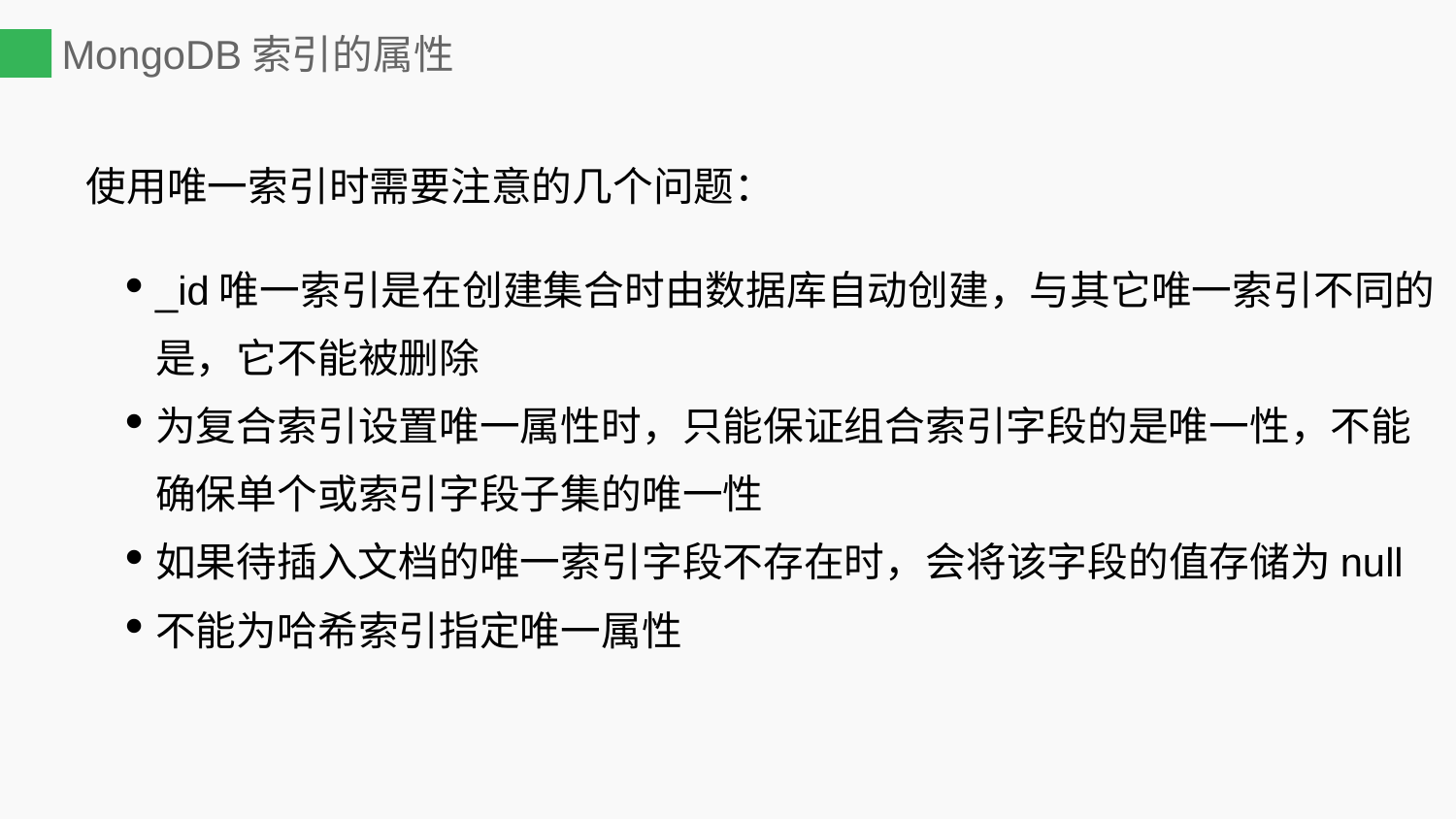

# MongoDB索引的属性
使用唯一索引时需要注意的几个问题：

_id唯一索引是在创建集合时由数据库自动创建，与其它唯一索引不同的是，它不能被删除
为复合索引设置唯一属性时，只能保证组合索引字段的是唯一性，不能确保单个或索引字段子集的唯一性
如果待插入文档的唯一索引字段不存在时，会将该字段的值存储为null
不能为哈希索引指定唯一属性